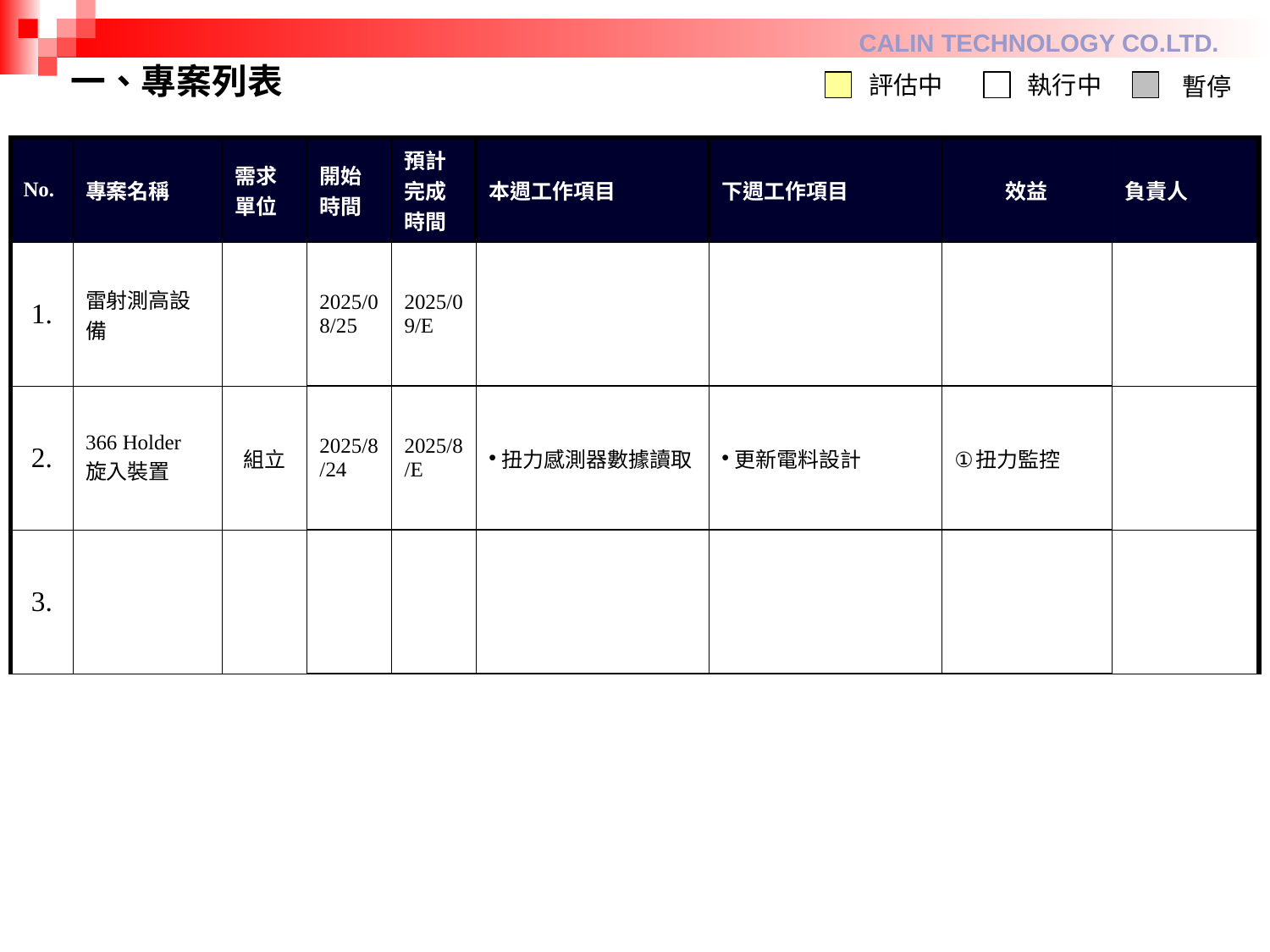

一、專案列表
評估中
執行中
暫停

| No. | 專案名稱 | 需求單位 | 開始 時間 | 預計完成時間 | 本週工作項目 | 下週工作項目 | 效益 | 負責人 |
| --- | --- | --- | --- | --- | --- | --- | --- | --- |
| 1. | 雷射測高設備 |  | 2025/08/25 | 2025/09/E |  |  |  |  |
| 2. | 366 Holder 旋入裝置 | 組立 | 2025/8/24 | 2025/8/E | 扭力感測器數據讀取 | 更新電料設計 | 扭力監控 |  |
| 3. |  |  |  |  |  |  |  |  |